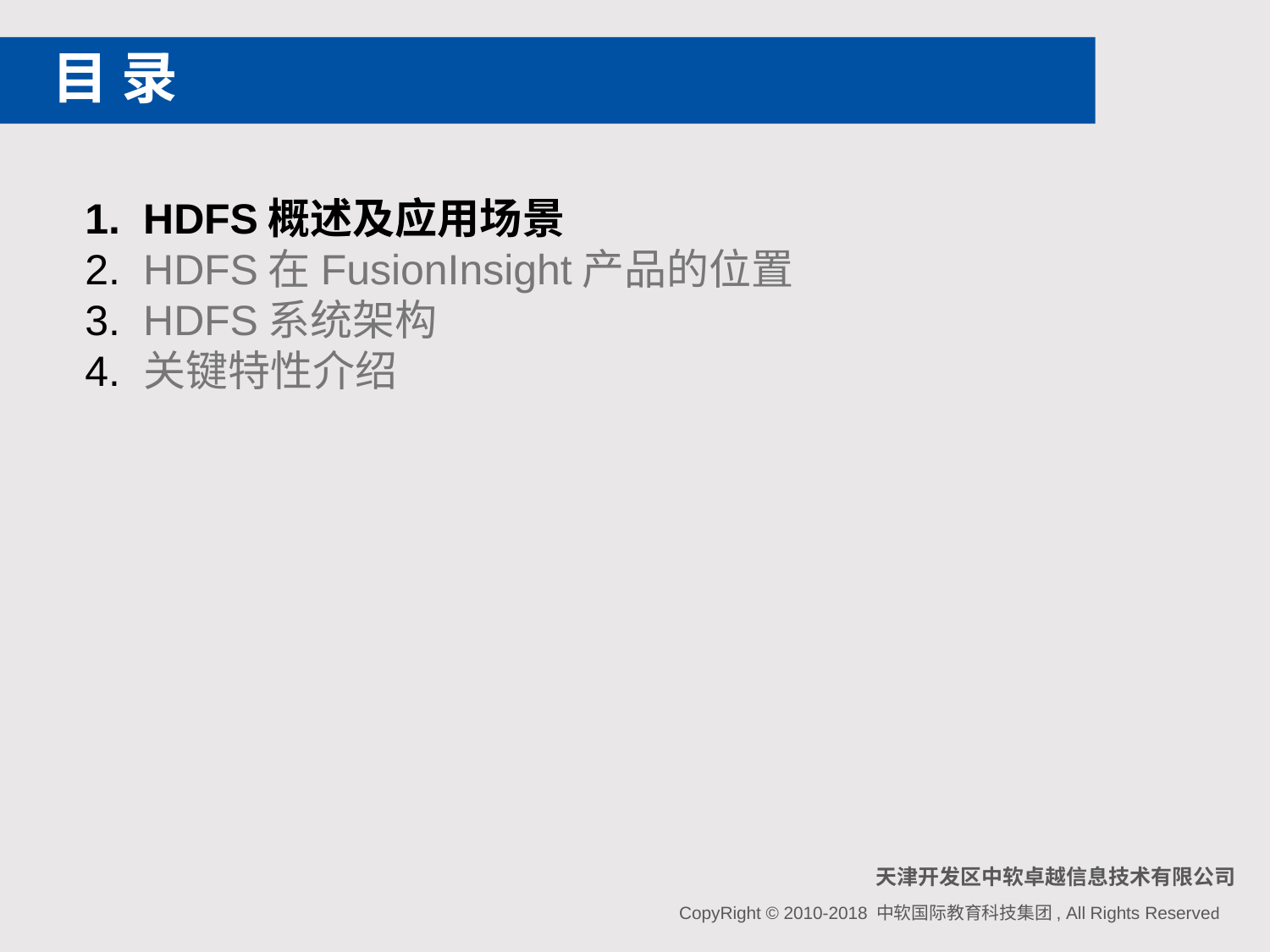

# 目 录
HDFS概述及应用场景
HDFS在FusionInsight产品的位置
HDFS系统架构
关键特性介绍